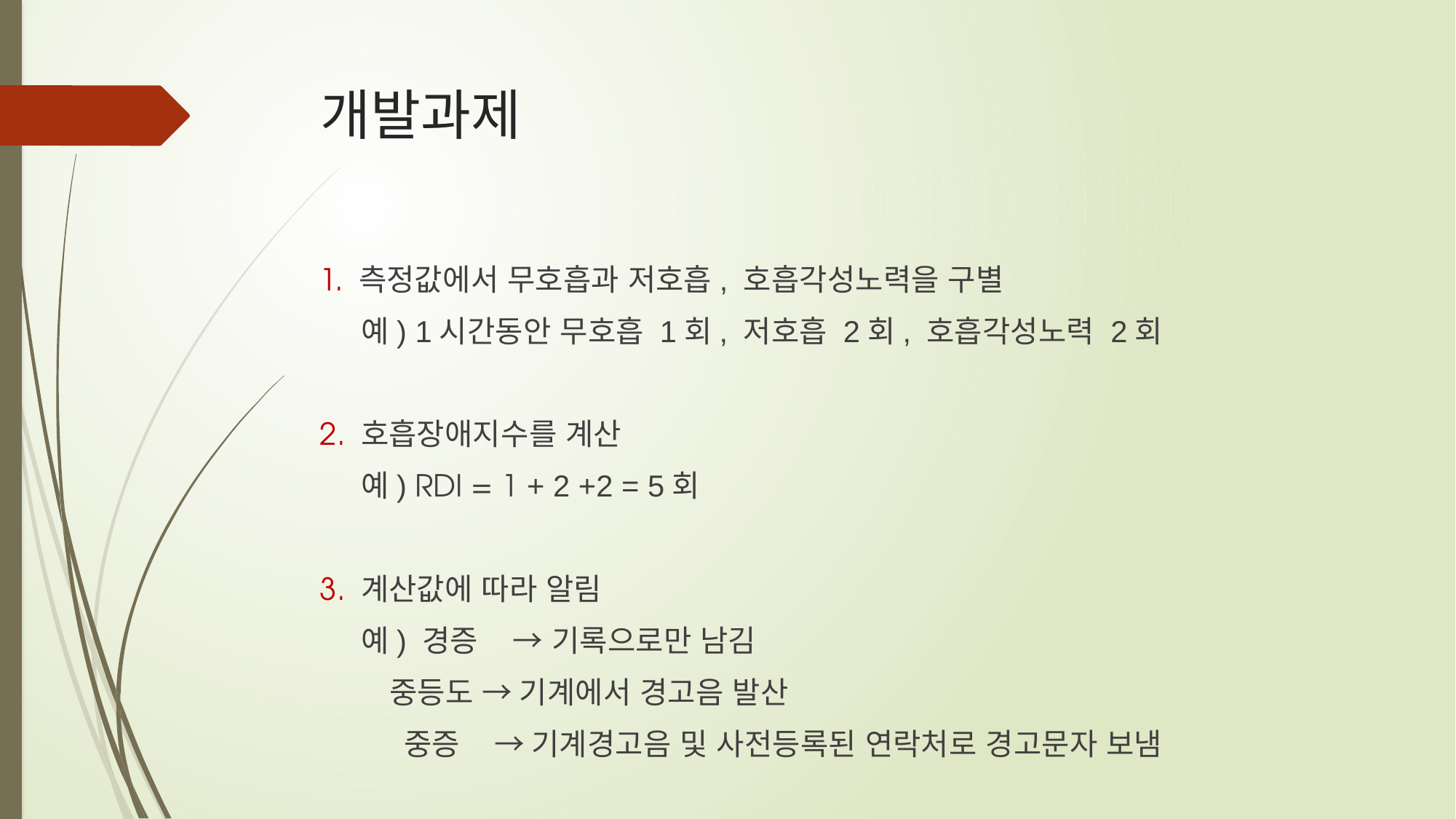

# 개발과제
1. 측정값에서 무호흡과 저호흡, 호흡각성노력을 구별
    예) 1시간동안 무호흡 1회, 저호흡 2회, 호흡각성노력 2회

2. 호흡장애지수를 계산
    예) RDI = 1 + 2 +2 = 5회

3. 계산값에 따라 알림
    예) 경증    → 기록으로만 남김
         중등도 → 기계에서 경고음 발산
         중증    → 기계경고음 및 사전등록된 연락처로 경고문자 보냄